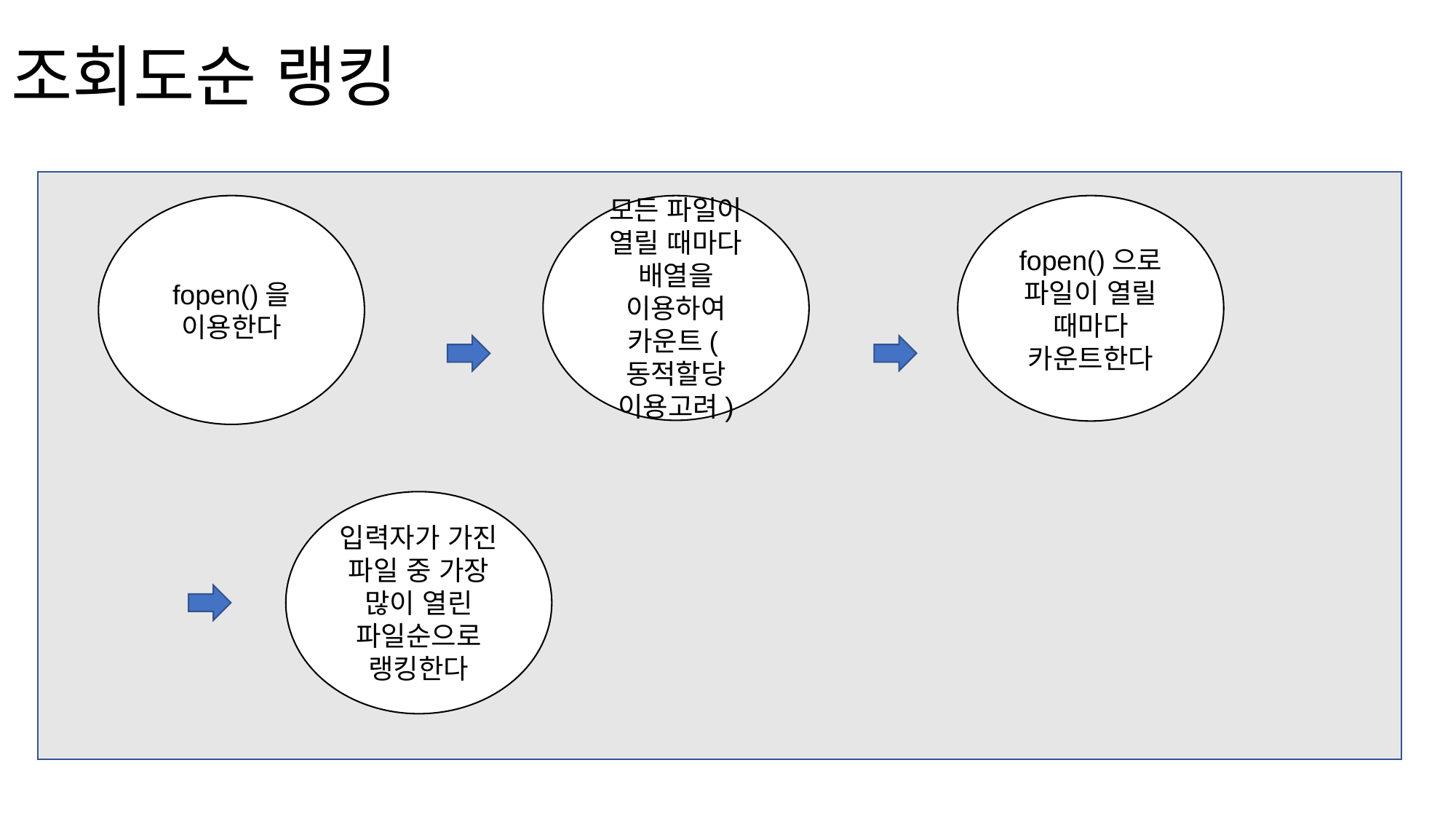

# 조회도순 랭킹

fopen()을 이용한다
모든 파일이 열릴 때마다 배열을 이용하여 카운트(동적할당 이용고려)
fopen()으로 파일이 열릴 때마다 카운트한다

입력자가 가진 파일 중 가장 많이 열린 파일순으로 랭킹한다